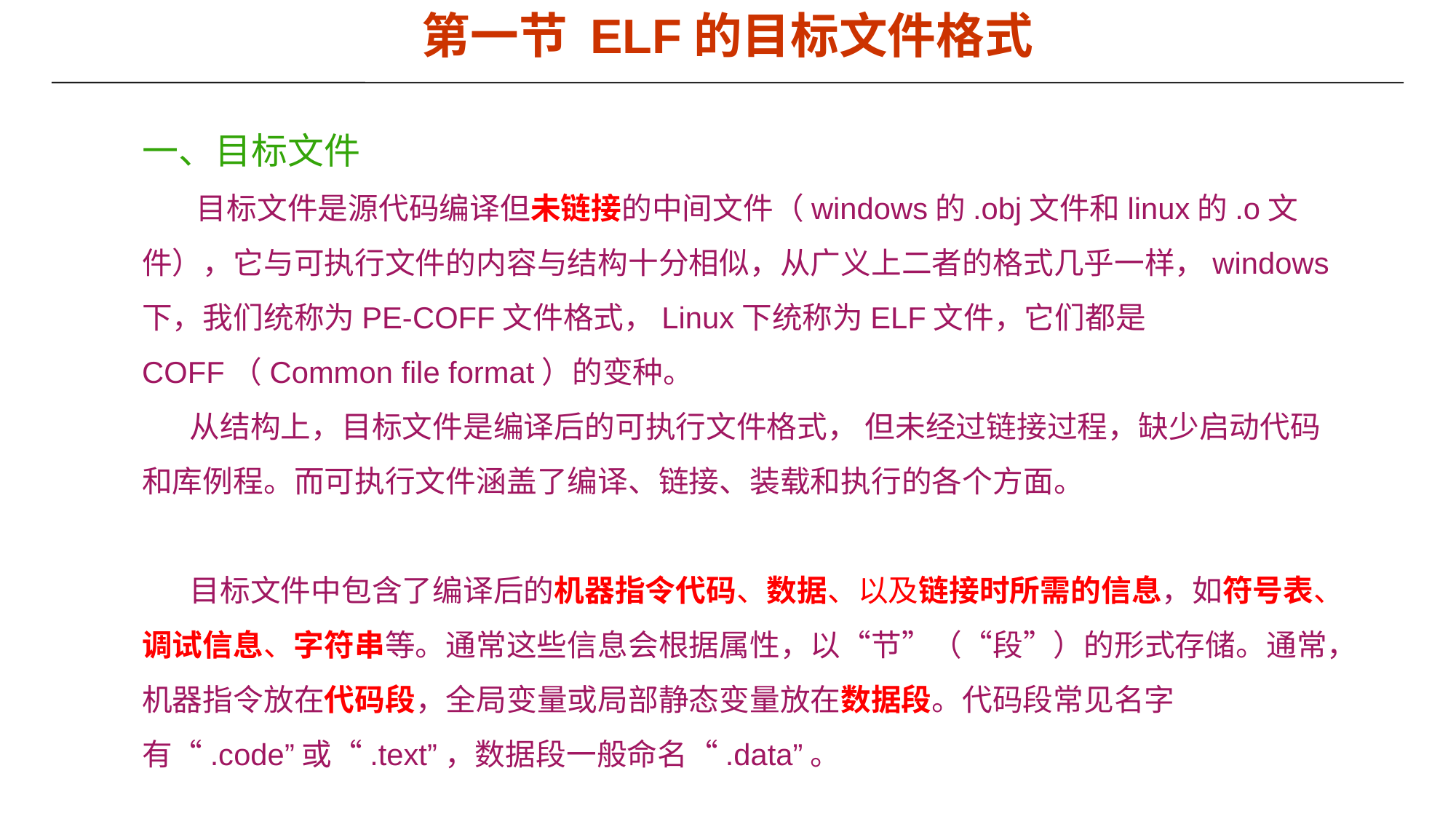

第一节 ELF的目标文件格式

一、目标文件
       目标文件是源代码编译但未链接的中间文件（windows的.obj文件和linux的.o文件），它与可执行文件的内容与结构十分相似，从广义上二者的格式几乎一样，windows下，我们统称为PE-COFF文件格式，Linux下统称为ELF文件，它们都是COFF（Common file format）的变种。
      从结构上，目标文件是编译后的可执行文件格式， 但未经过链接过程，缺少启动代码和库例程。而可执行文件涵盖了编译、链接、装载和执行的各个方面。

      目标文件中包含了编译后的机器指令代码、数据、以及链接时所需的信息，如符号表、调试信息、字符串等。通常这些信息会根据属性，以“节”（“段”）的形式存储。通常，机器指令放在代码段，全局变量或局部静态变量放在数据段。代码段常见名字有“.code”或“.text”，数据段一般命名“.data”。